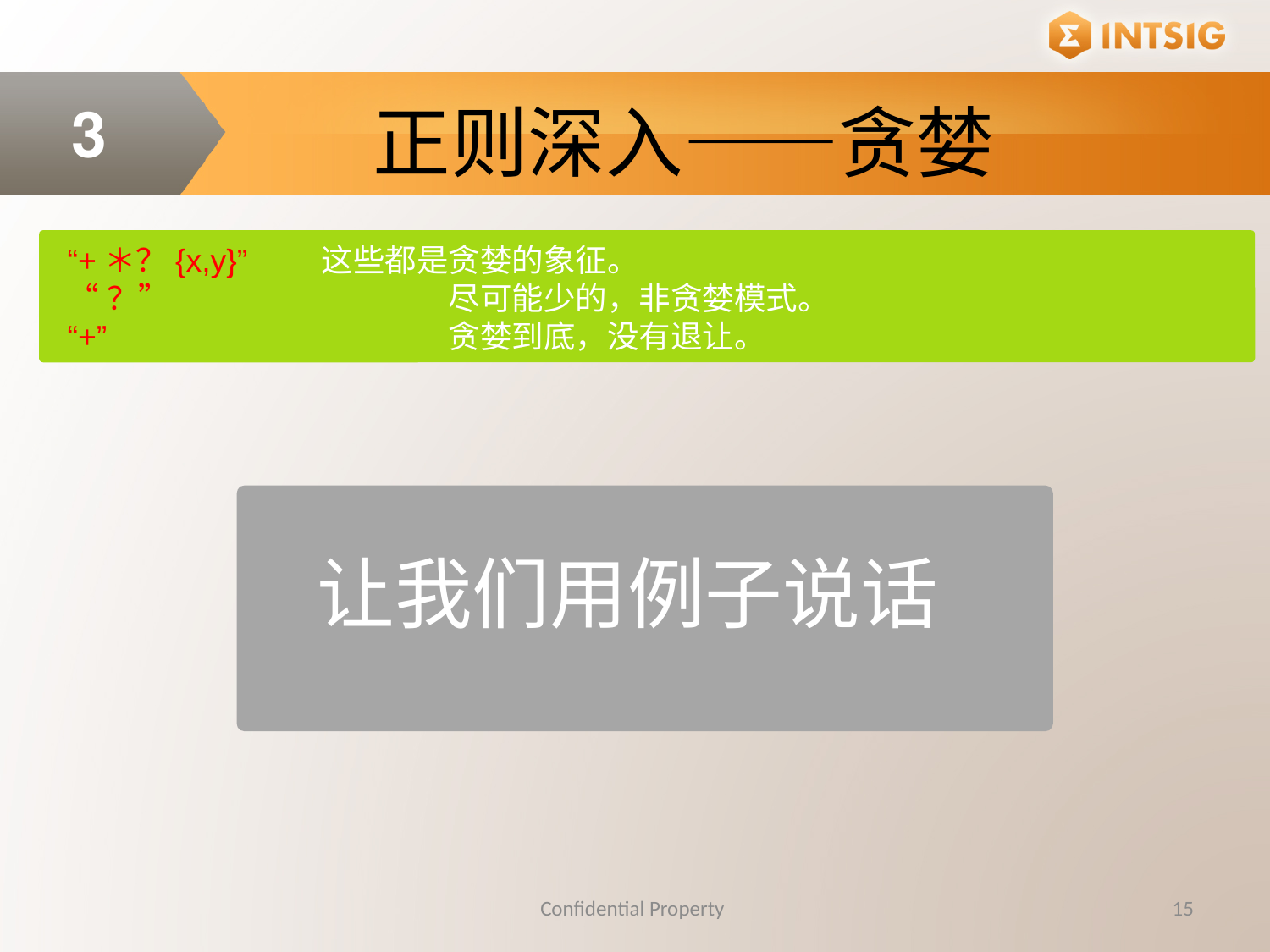

正则深入——贪婪
3

“+＊？{x,y}”	这些都是贪婪的象征。
“？”			尽可能少的，非贪婪模式。
“+”			贪婪到底，没有退让。

让我们用例子说话
Confidential Property
15